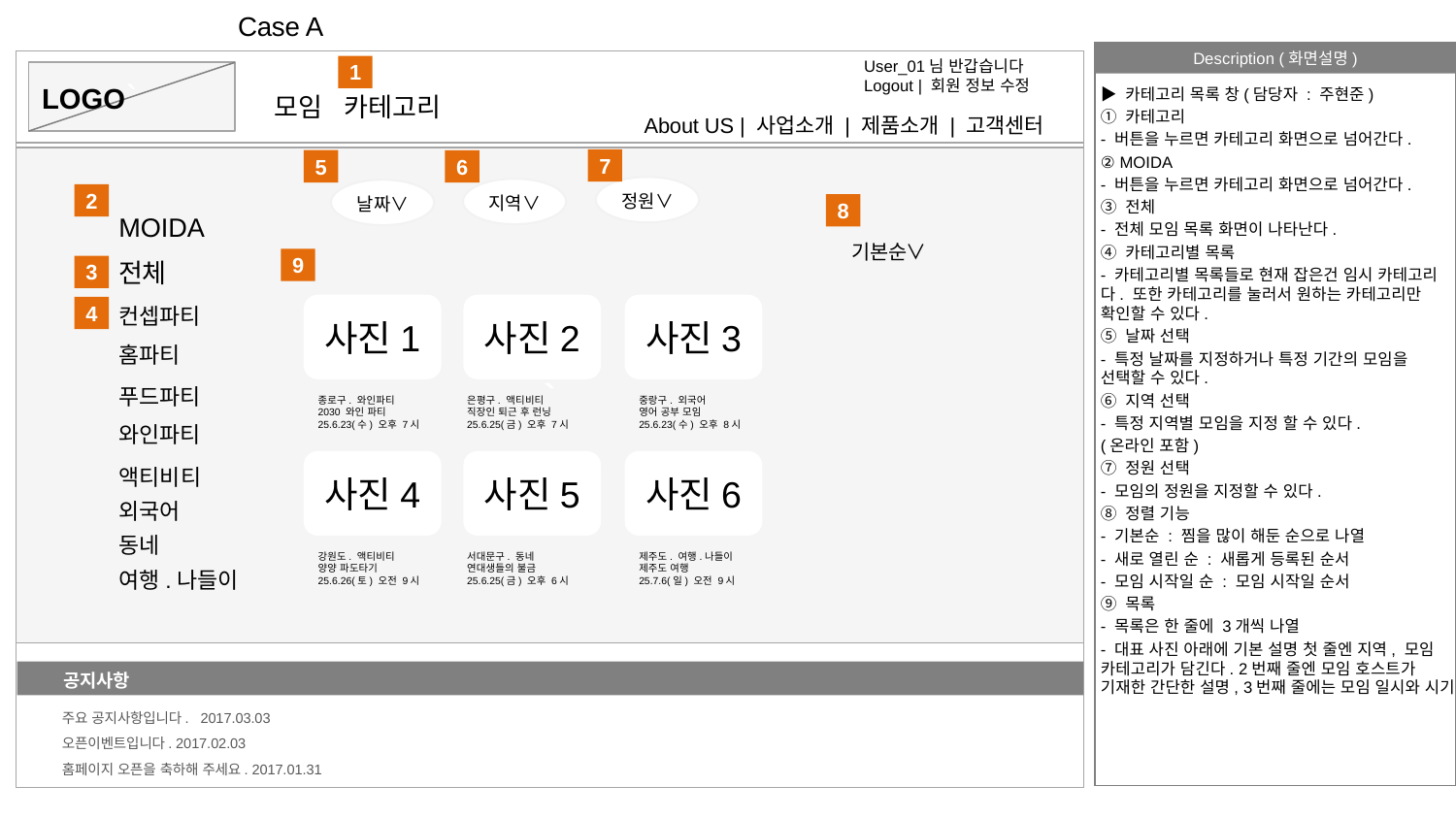

3.1
# Case A
User_01님 반갑습니다
Logout | 회원 정보 수정

`
1
`
LOGO
▶ 카테고리 목록 창(담당자 : 주현준)
① 카테고리
- 버튼을 누르면 카테고리 화면으로 넘어간다.
② MOIDA
- 버튼을 누르면 카테고리 화면으로 넘어간다.
③ 전체
- 전체 모임 목록 화면이 나타난다.
④ 카테고리별 목록
- 카테고리별 목록들로 현재 잡은건 임시 카테고리다. 또한 카테고리를 눌러서 원하는 카테고리만 확인할 수 있다.
⑤ 날짜 선택
- 특정 날짜를 지정하거나 특정 기간의 모임을 선택할 수 있다.
⑥ 지역 선택
- 특정 지역별 모임을 지정 할 수 있다.
(온라인 포함)
⑦ 정원 선택
- 모임의 정원을 지정할 수 있다.
⑧ 정렬 기능
- 기본순 : 찜을 많이 해둔 순으로 나열
- 새로 열린 순 : 새롭게 등록된 순서
- 모임 시작일 순 : 모임 시작일 순서
⑨ 목록
- 목록은 한 줄에 3개씩 나열
- 대표 사진 아래에 기본 설명 첫 줄엔 지역, 모임 카테고리가 담긴다. 2번째 줄엔 모임 호스트가 기재한 간단한 설명, 3번째 줄에는 모임 일시와 시기

모임   카테고리
About US | 사업소개 | 제품소개 | 고객센터
`
7
5
6

정원∨
2
지역∨
날짜∨
8
MOIDA
기본순∨
9
전체
3
사진1
사진2
사진3
컨셉파티
4
홈파티
푸드파티
종로구. 와인파티
2030 와인 파티
25.6.23(수) 오후 7시
은평구. 액티비티
직장인 퇴근 후 런닝
25.6.25(금) 오후 7시
중랑구. 외국어
영어 공부 모임
25.6.23(수) 오후 8시
와인파티
사진4
사진5
사진6
액티비티
외국어
동네
강원도. 액티비티
양양 파도타기
25.6.26(토) 오전 9시
서대문구. 동네
연대생들의 불금
25.6.25(금) 오후 6시
제주도. 여행.나들이
제주도 여행
25.7.6(일) 오전 9시
여행.나들이

공지사항
주요 공지사항입니다.   2017.03.03
오픈이벤트입니다. 2017.02.03
홈페이지 오픈을 축하해 주세요. 2017.01.31